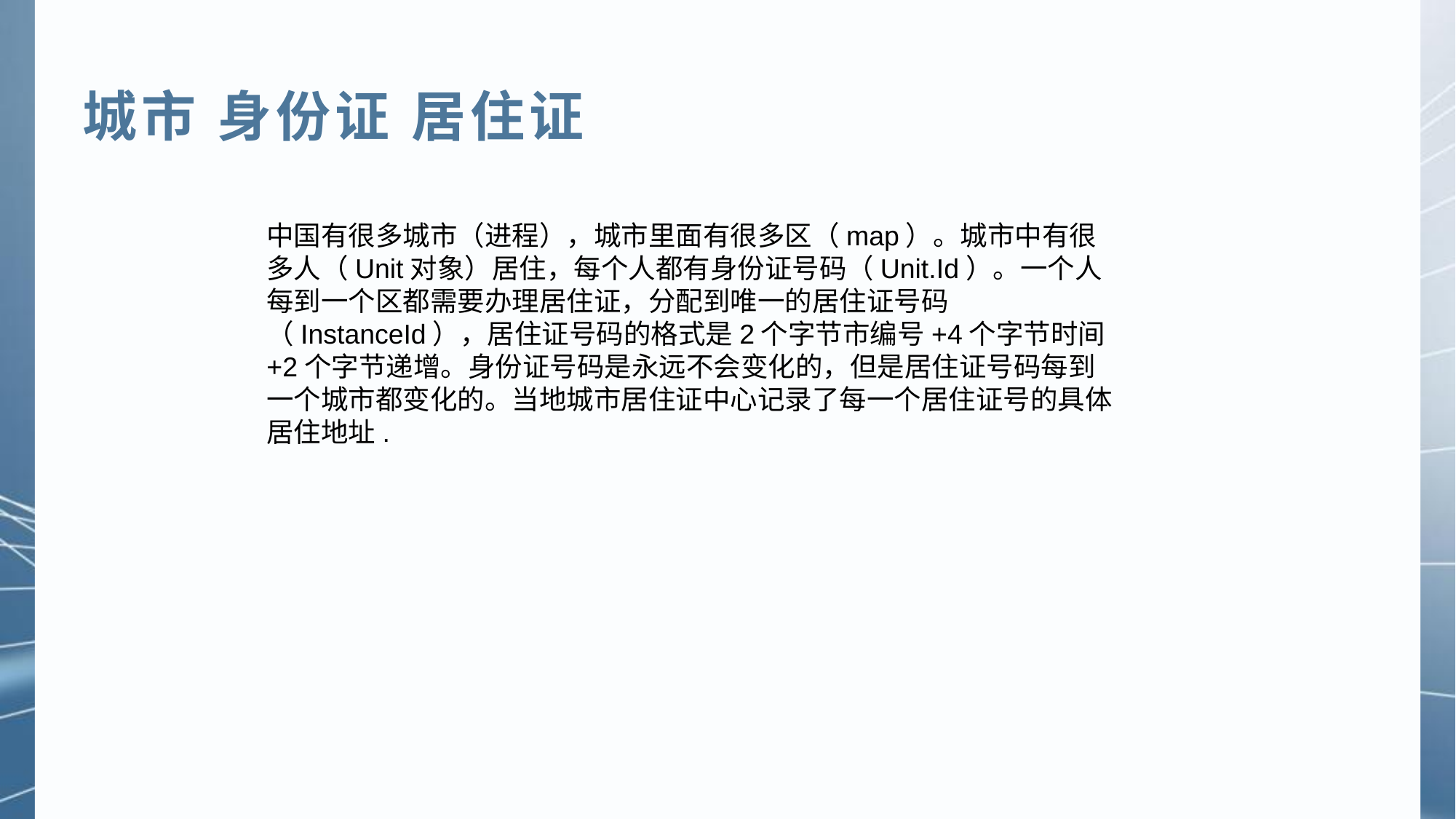

城市 身份证 居住证
中国有很多城市（进程），城市里面有很多区（map）。城市中有很多人（Unit对象）居住，每个人都有身份证号码（Unit.Id）。一个人每到一个区都需要办理居住证，分配到唯一的居住证号码（InstanceId），居住证号码的格式是2个字节市编号+4个字节时间+2个字节递增。身份证号码是永远不会变化的，但是居住证号码每到一个城市都变化的。当地城市居住证中心记录了每一个居住证号的具体居住地址.